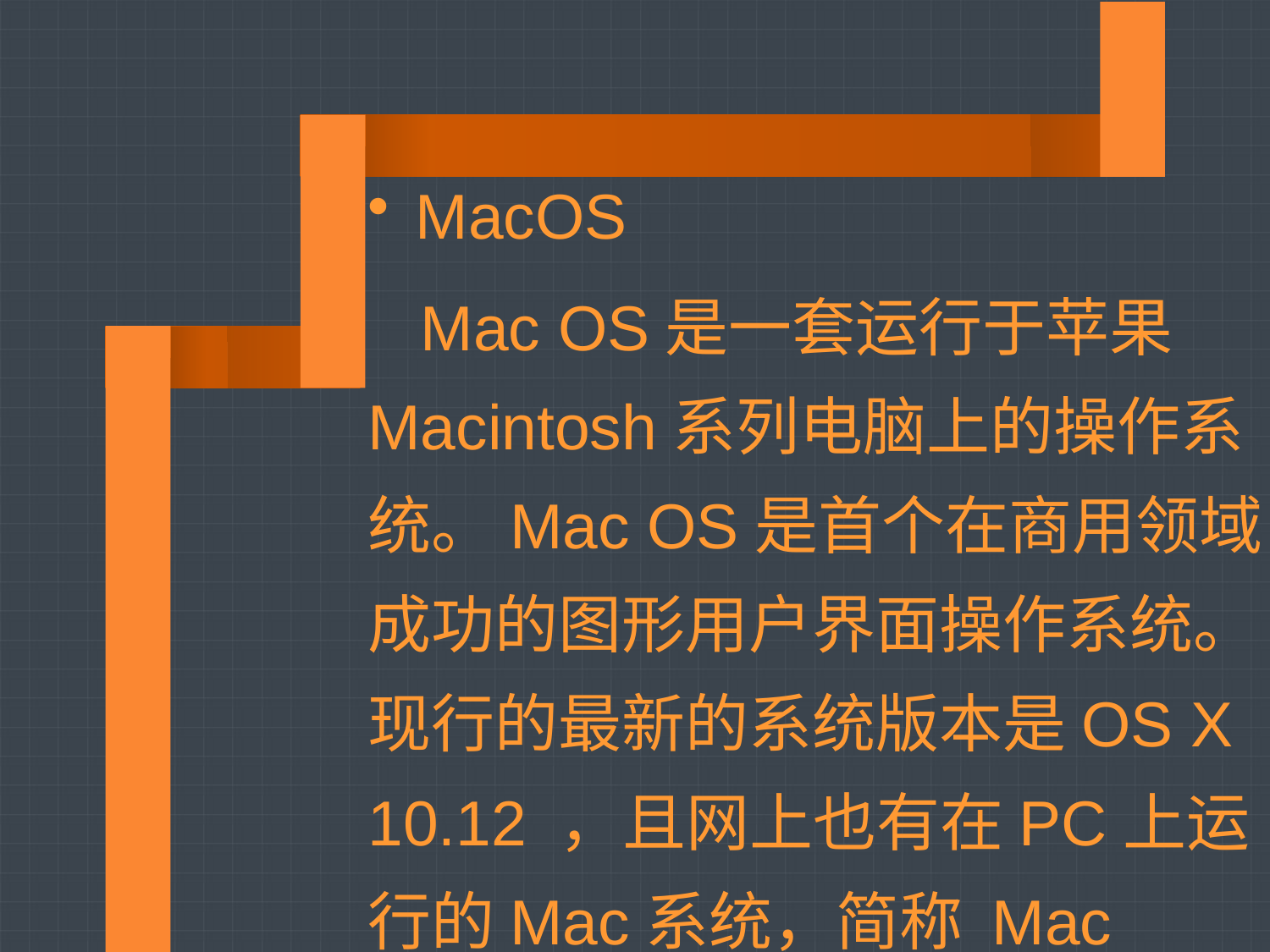

MacOS
   Mac OS是一套运行于苹果Macintosh系列电脑上的操作系统。Mac OS是首个在商用领域成功的图形用户界面操作系统。现行的最新的系统版本是OS X 10.12 ，且网上也有在PC上运行的Mac系统，简称 Mac PC。